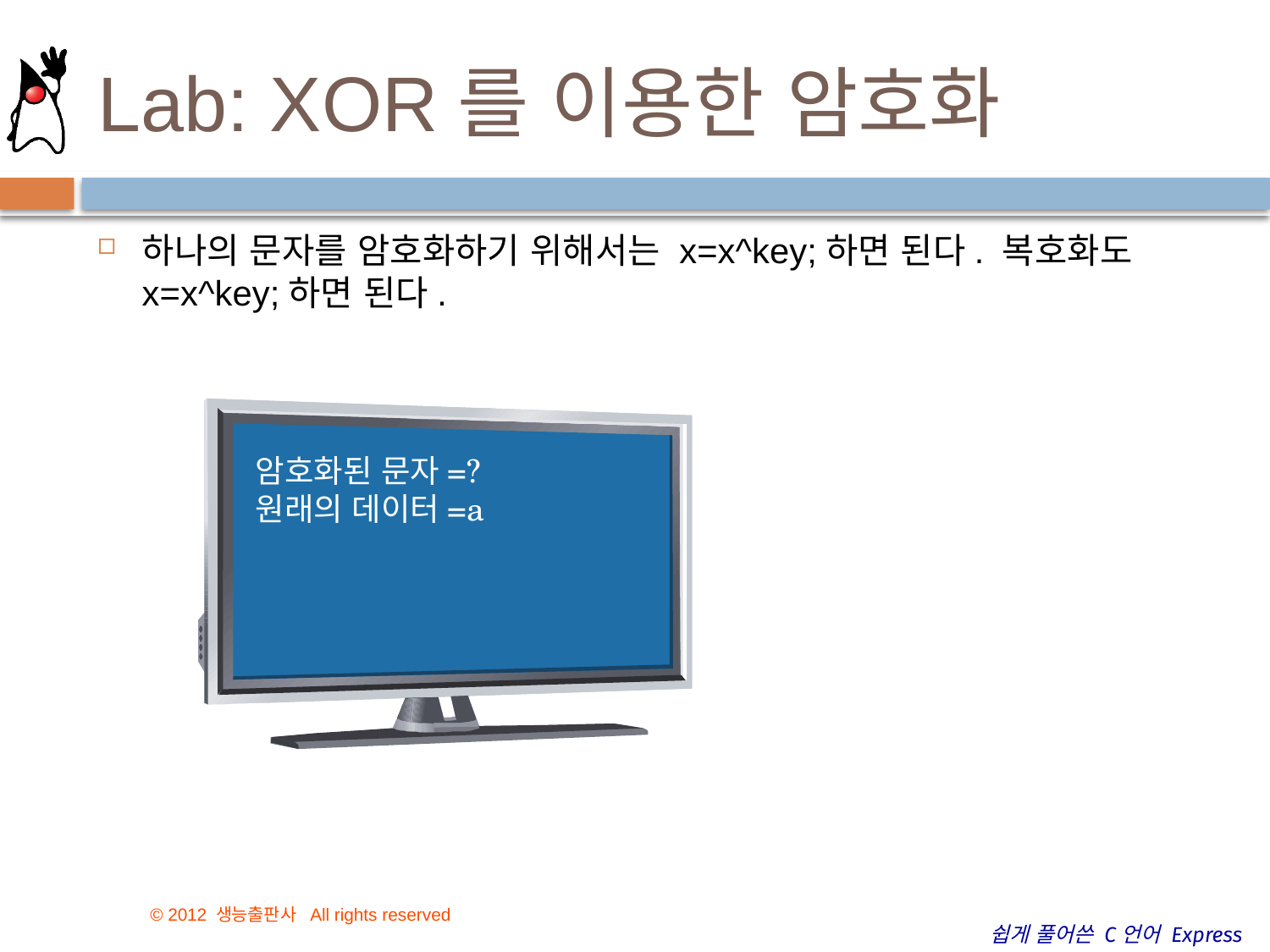

# Lab: XOR를 이용한 암호화
하나의 문자를 암호화하기 위해서는 x=x^key;하면 된다. 복호화도 x=x^key;하면 된다.

암호화된 문자=?
원래의 데이터=a